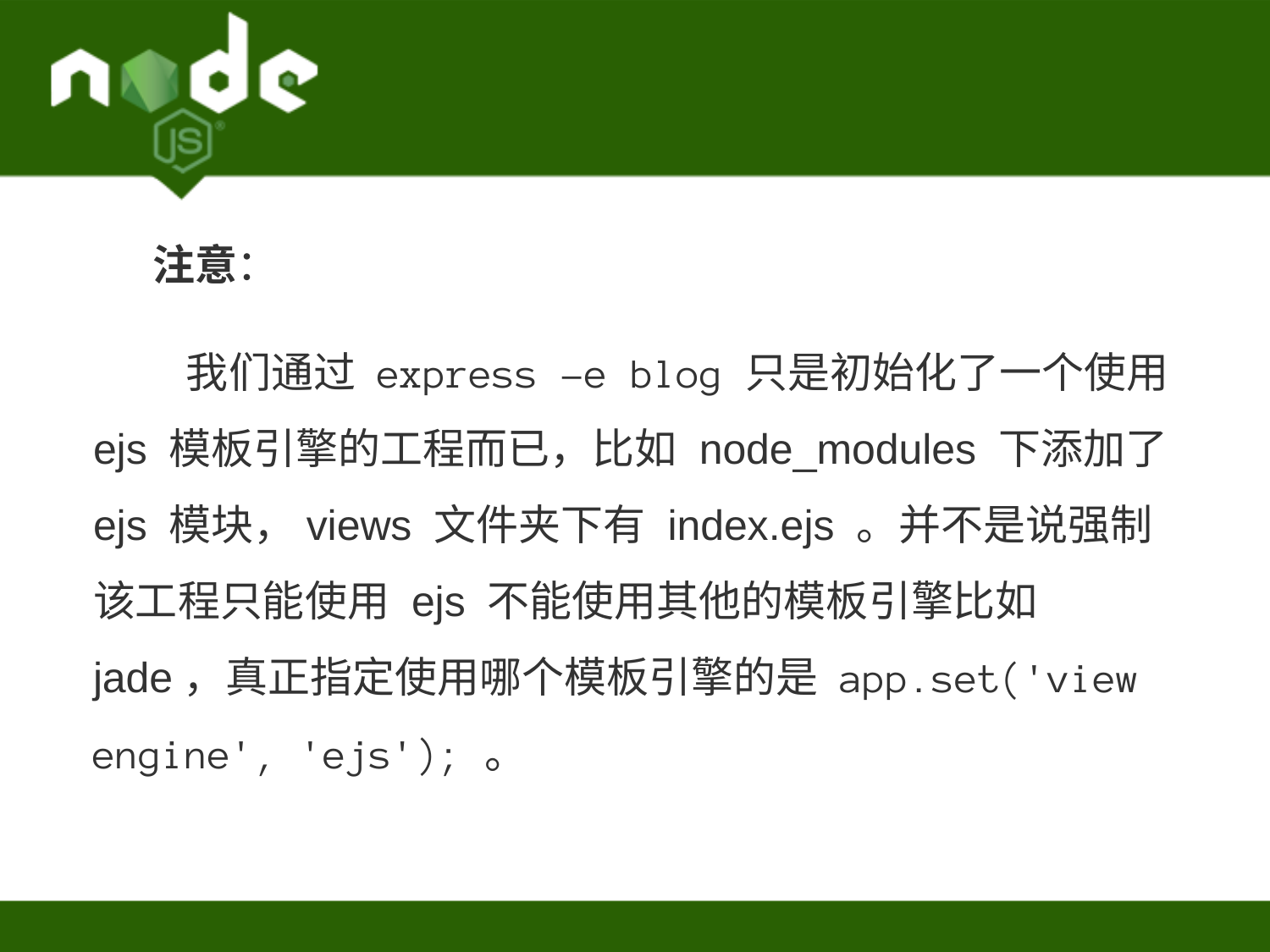

注意：
       我们通过 express -e blog 只是初始化了一个使用 ejs 模板引擎的工程而已，比如 node_modules 下添加了 ejs 模块，views 文件夹下有 index.ejs 。并不是说强制该工程只能使用 ejs 不能使用其他的模板引擎比如 jade，真正指定使用哪个模板引擎的是 app.set('view engine', 'ejs'); 。